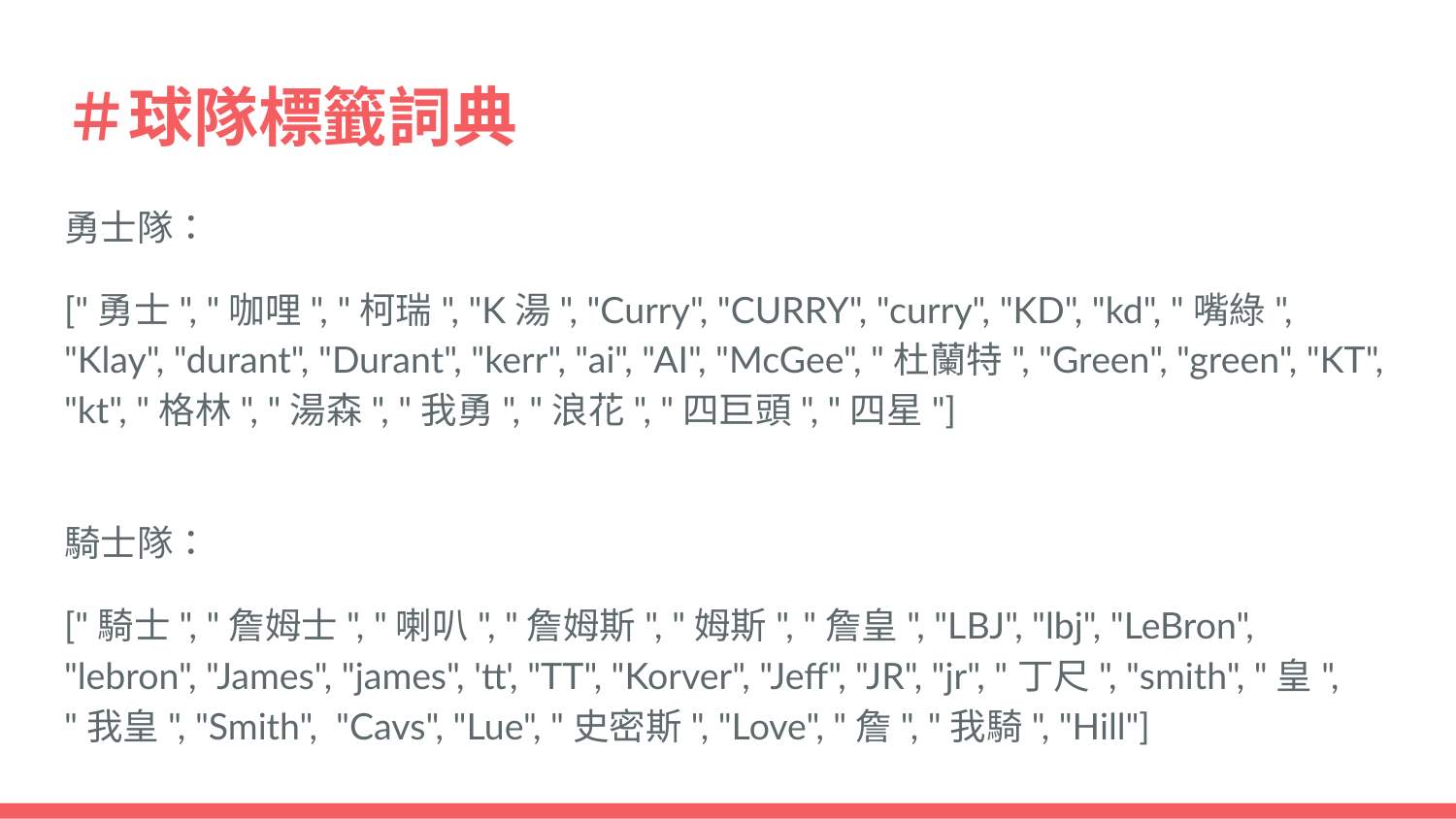

# ＃球隊標籤詞典
勇士隊：
["勇士", "咖哩", "柯瑞", "K湯", "Curry", "CURRY", "curry", "KD", "kd", "嘴綠", "Klay", "durant", "Durant", "kerr", "ai", "AI", "McGee", "杜蘭特", "Green", "green", "KT", "kt", "格林", "湯森", "我勇", "浪花", "四巨頭", "四星"]

騎士隊：
["騎士", "詹姆士", "喇叭", "詹姆斯", "姆斯", "詹皇", "LBJ", "lbj", "LeBron", "lebron", "James", "james", 'tt', "TT", "Korver", "Jeff", "JR", "jr", "丁尺", "smith", "皇", "我皇", "Smith",  "Cavs", "Lue", "史密斯", "Love", "詹", "我騎", "Hill"]